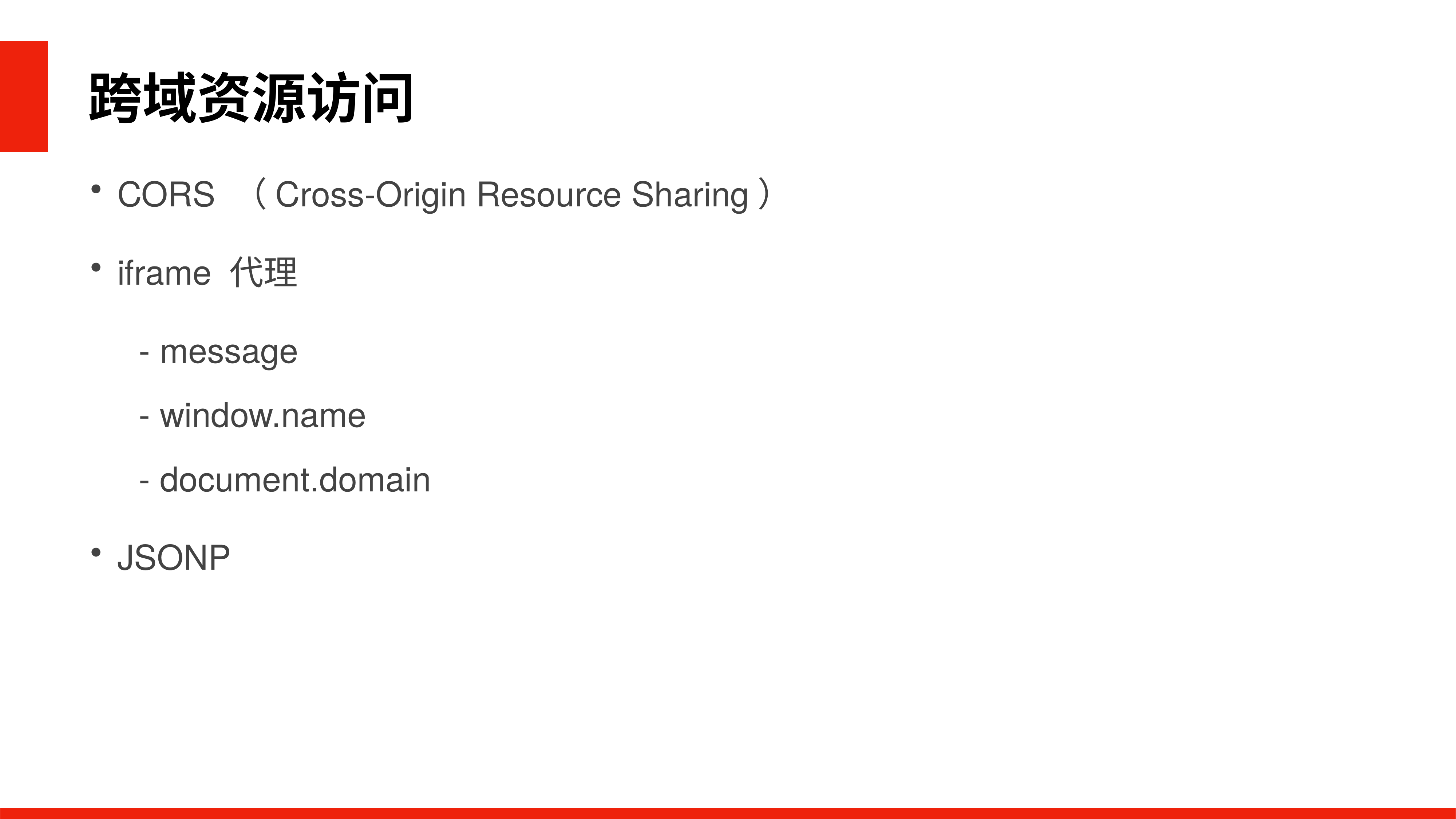

跨域资源访问
CORS （Cross-Origin Resource Sharing）
iframe 代理
- message
- window.name
- document.domain
JSONP
20